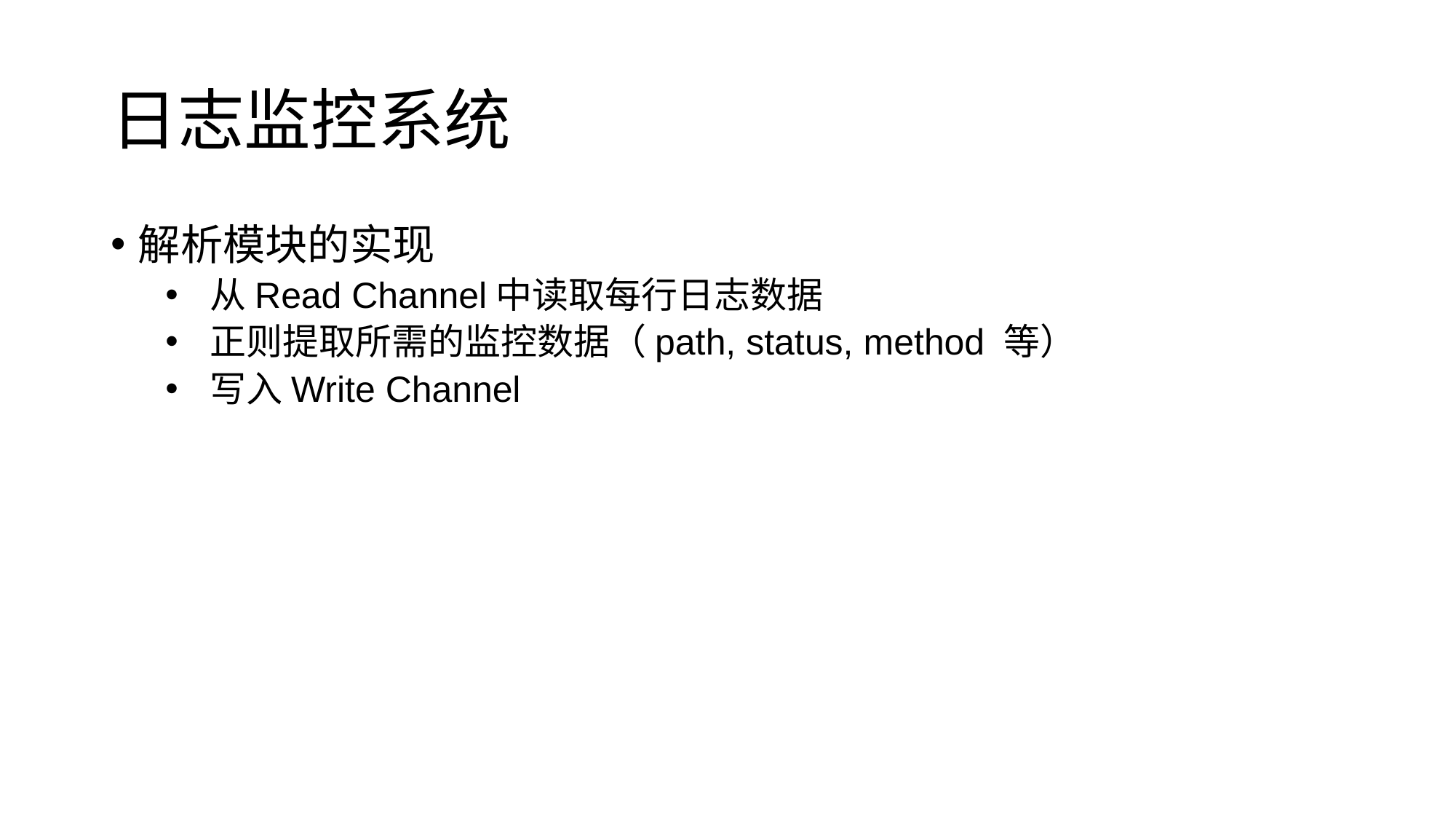

# 日志监控系统
解析模块的实现
 从Read Channel中读取每行日志数据
 正则提取所需的监控数据（path, status, method 等）
 写入Write Channel